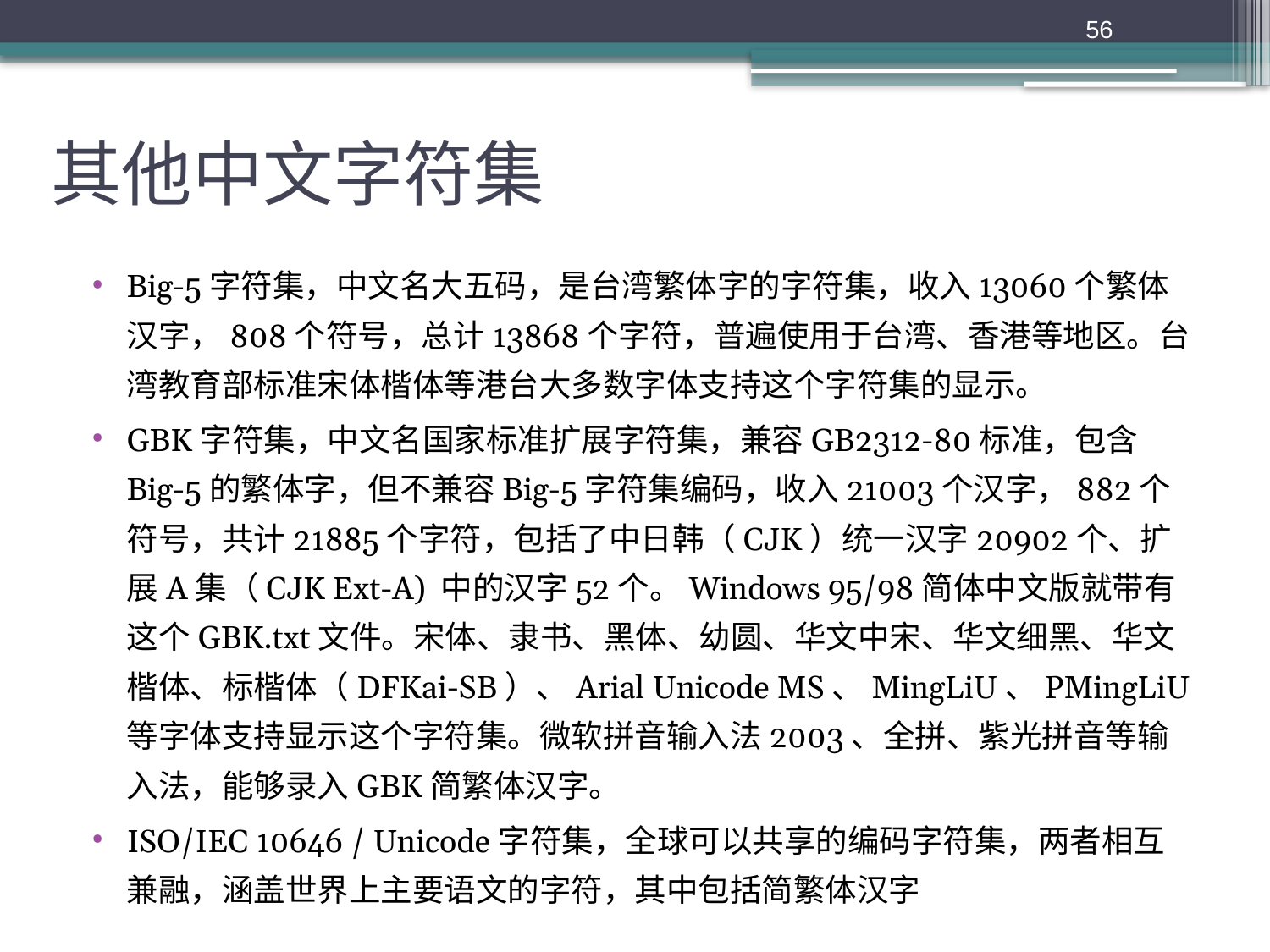

56
# 其他中文字符集
Big-5字符集，中文名大五码，是台湾繁体字的字符集，收入13060个繁体汉字，808个符号，总计13868个字符，普遍使用于台湾、香港等地区。台湾教育部标准宋体楷体等港台大多数字体支持这个字符集的显示。
GBK字符集，中文名国家标准扩展字符集，兼容GB2312-80标准，包含Big-5的繁体字，但不兼容Big-5字符集编码，收入21003个汉字，882个符号，共计21885个字符，包括了中日韩（CJK）统一汉字20902个、扩展A集（CJK Ext-A) 中的汉字52个。Windows 95/98简体中文版就带有这个GBK.txt文件。宋体、隶书、黑体、幼圆、华文中宋、华文细黑、华文楷体、标楷体（DFKai-SB）、Arial Unicode MS、MingLiU、PMingLiU等字体支持显示这个字符集。微软拼音输入法2003、全拼、紫光拼音等输入法，能够录入GBK简繁体汉字。
ISO/IEC 10646 / Unicode字符集，全球可以共享的编码字符集，两者相互兼融，涵盖世界上主要语文的字符，其中包括简繁体汉字